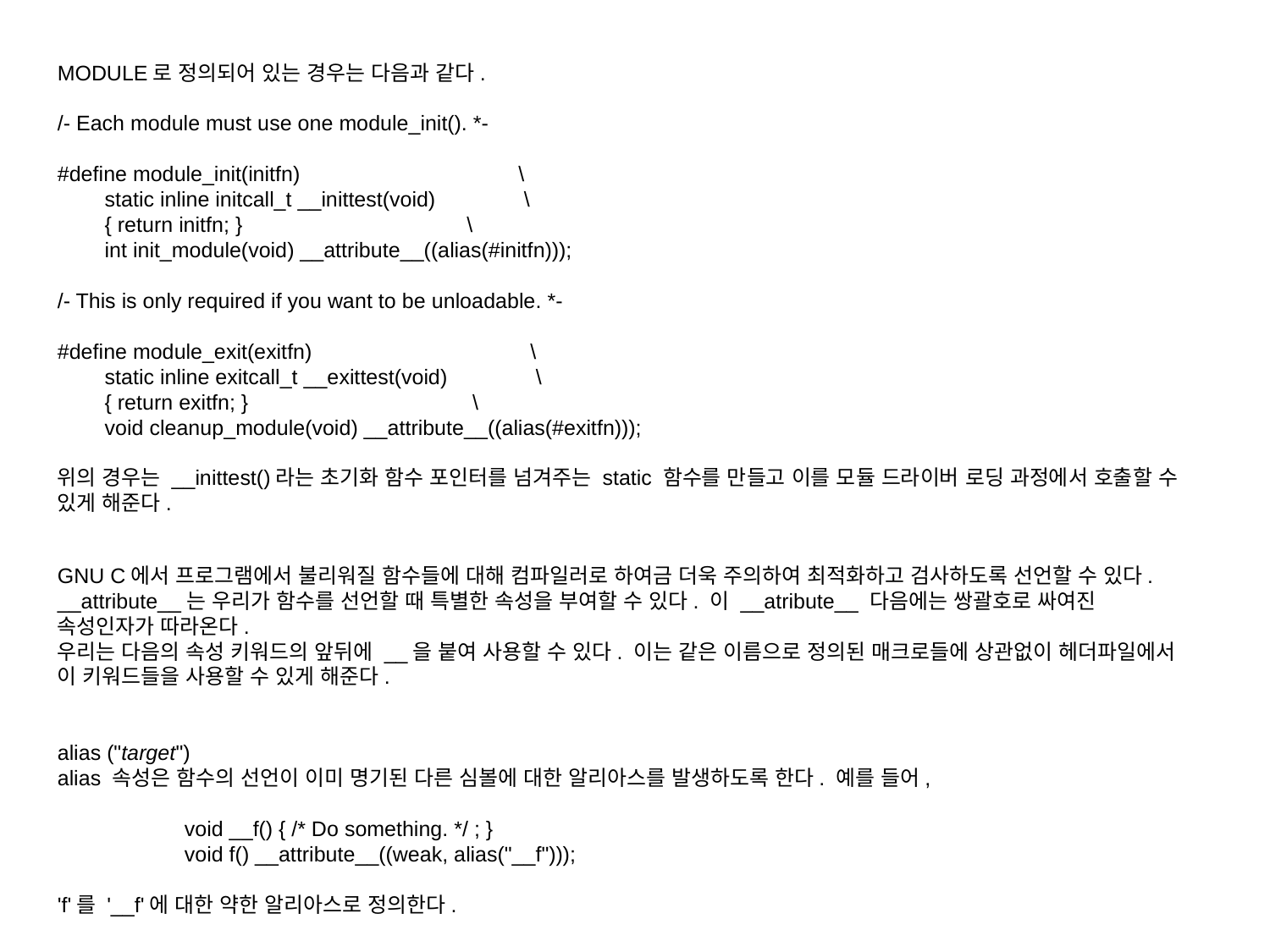

MODULE로 정의되어 있는 경우는 다음과 같다.

/- Each module must use one module_init(). *-
#define module_init(initfn)                                     \
        static inline initcall_t __inittest(void)               \
        { return initfn; }                                      \
        int init_module(void) __attribute__((alias(#initfn)));

/- This is only required if you want to be unloadable. *-
#define module_exit(exitfn)                                     \
        static inline exitcall_t __exittest(void)               \
        { return exitfn; }                                      \
        void cleanup_module(void) __attribute__((alias(#exitfn)));

위의 경우는 __inittest()라는 초기화 함수 포인터를 넘겨주는 static 함수를 만들고 이를 모듈 드라이버 로딩 과정에서 호출할 수 있게 해준다.
GNU C에서 프로그램에서 불리워질 함수들에 대해 컴파일러로 하여금 더욱 주의하여 최적화하고 검사하도록 선언할 수 있다. __attribute__는 우리가 함수를 선언할 때 특별한 속성을 부여할 수 있다. 이 __atribute__ 다음에는 쌍괄호로 싸여진 속성인자가 따라온다.
우리는 다음의 속성 키워드의 앞뒤에 __을 붙여 사용할 수 있다. 이는 같은 이름으로 정의된 매크로들에 상관없이 헤더파일에서 이 키워드들을 사용할 수 있게 해준다.

alias ("target")
alias 속성은 함수의 선언이 이미 명기된 다른 심볼에 대한 알리아스를 발생하도록 한다. 예를 들어,

	void __f() { /* Do something. */ ; }
	void f() __attribute__((weak, alias("__f")));

'f'를 '__f'에 대한 약한 알리아스로 정의한다.